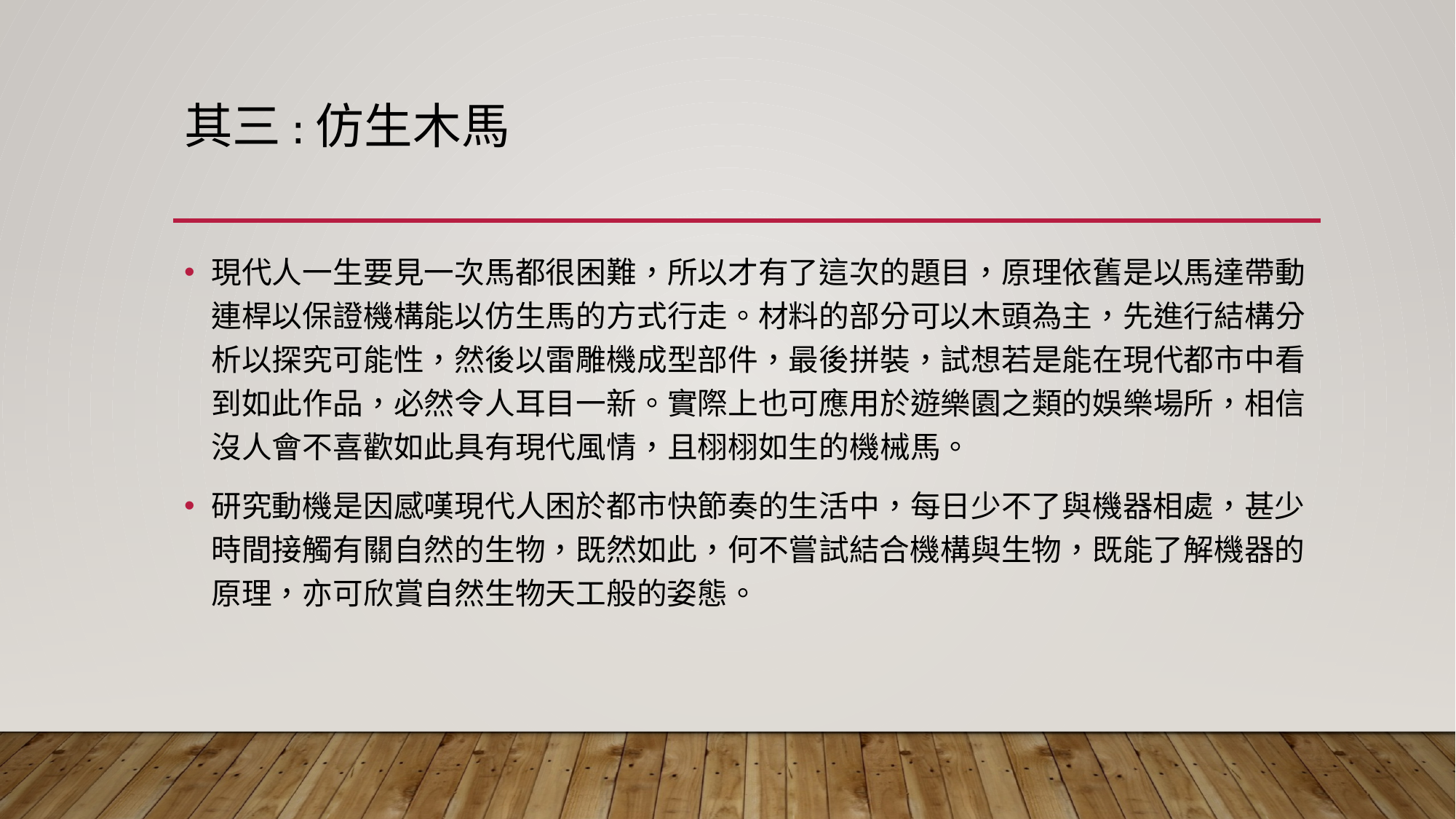

# 其三:仿生木馬
現代人一生要見一次馬都很困難，所以才有了這次的題目，原理依舊是以馬達帶動連桿以保證機構能以仿生馬的方式行走。材料的部分可以木頭為主，先進行結構分析以探究可能性，然後以雷雕機成型部件，最後拼裝，試想若是能在現代都市中看到如此作品，必然令人耳目一新。實際上也可應用於遊樂園之類的娛樂場所，相信沒人會不喜歡如此具有現代風情，且栩栩如生的機械馬。
研究動機是因感嘆現代人困於都市快節奏的生活中，每日少不了與機器相處，甚少時間接觸有關自然的生物，既然如此，何不嘗試結合機構與生物，既能了解機器的原理，亦可欣賞自然生物天工般的姿態。